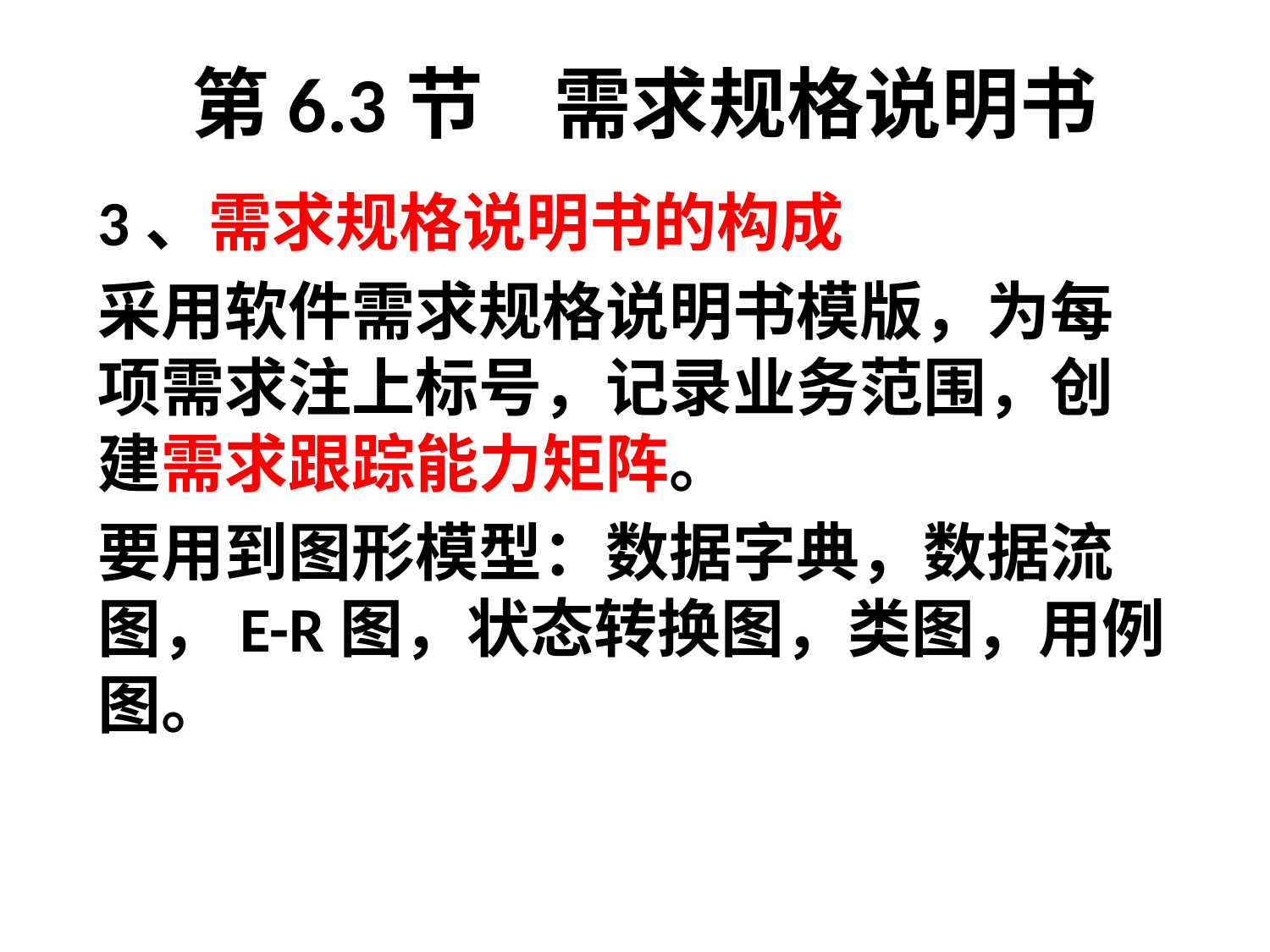

# 第6.3节    需求规格说明书
3、需求规格说明书的构成
采用软件需求规格说明书模版，为每项需求注上标号，记录业务范围，创建需求跟踪能力矩阵。
要用到图形模型：数据字典，数据流图，E-R图，状态转换图，类图，用例图。